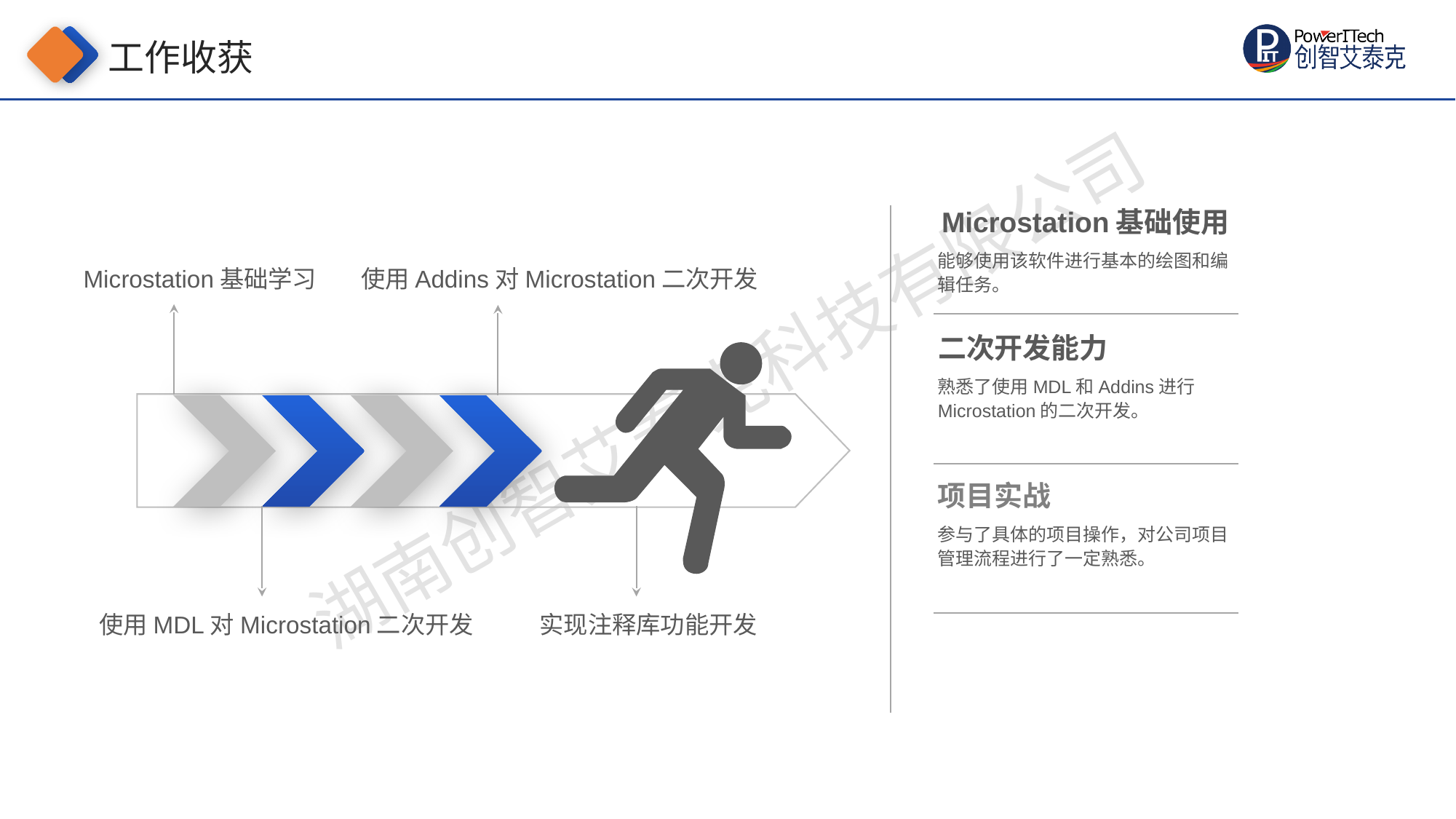

工作收获
Microstation基础使用
能够使用该软件进行基本的绘图和编辑任务。
Microstation基础学习
使用Addins对Microstation二次开发
二次开发能力

熟悉了使用MDL和Addins进行Microstation的二次开发。

项目实战
参与了具体的项目操作，对公司项目管理流程进行了一定熟悉。
使用MDL对Microstation二次开发
实现注释库功能开发